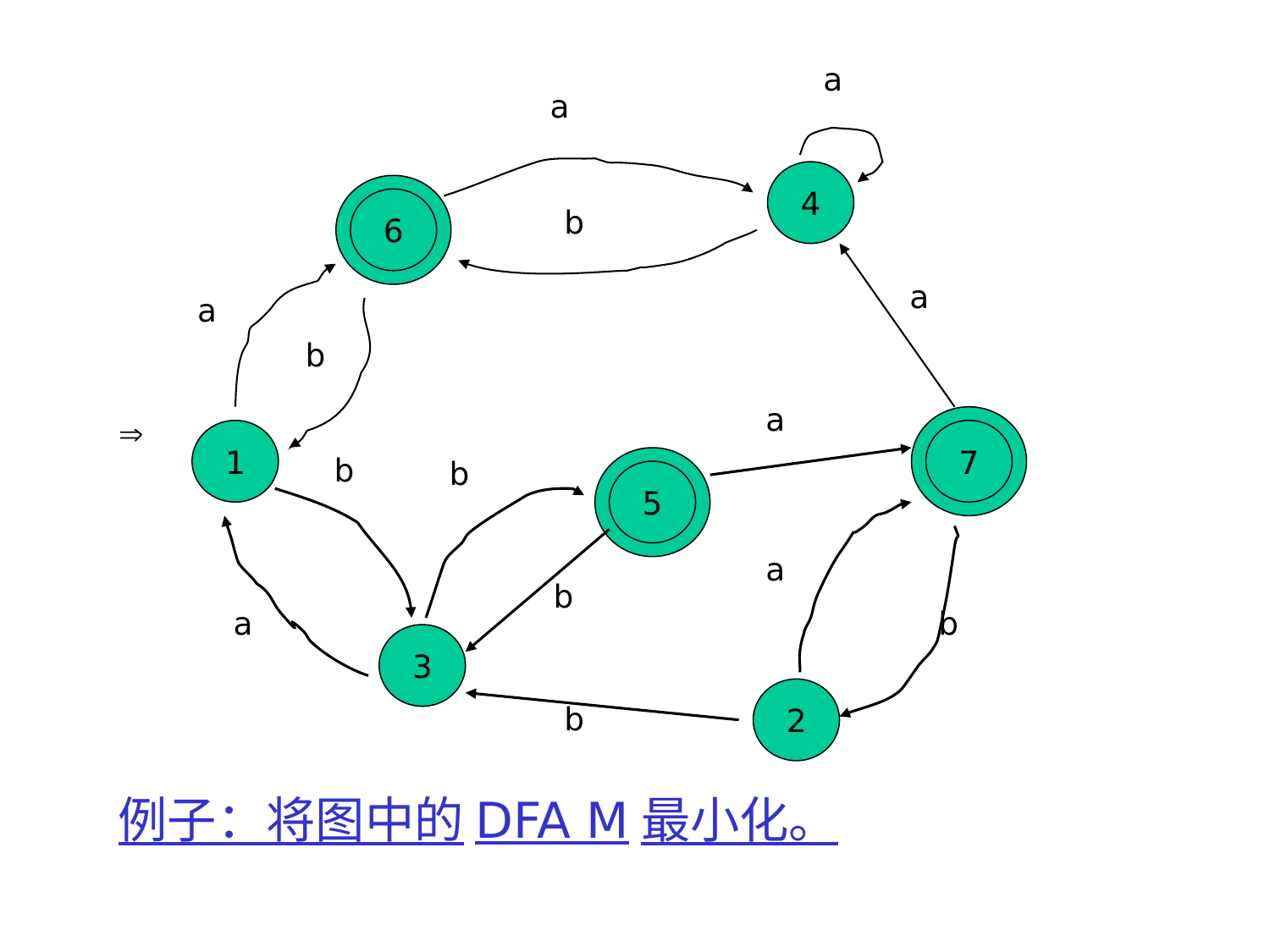

a
a

4

6
b

a
a

b
a
⇒

1
7
b
b

5

a
b
a
b
3
2

b
例子：将图中的DFA M最小化。